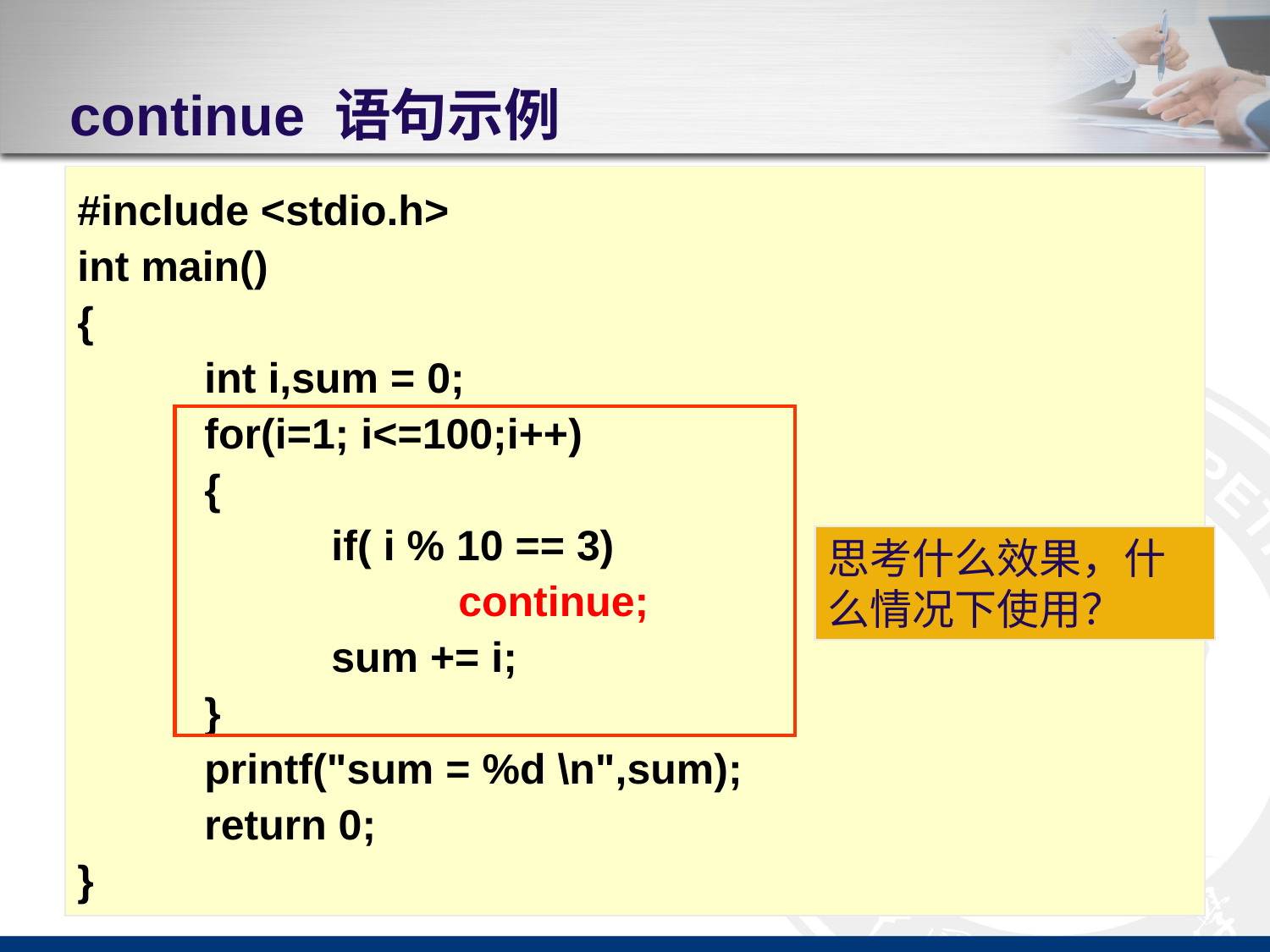

# continue 语句示例
问题描述：
求整数1～100的累加值，但要求跳过所有个位为3的数。
#include <stdio.h>
int main()
{
	int i,sum = 0;
	for(i=1; i<=100;i++)
	{
		if( i % 10 == 3)
			continue;
		sum += i;
	}
	printf("sum = %d \n",sum);
	return 0;
}

思考什么效果，什么情况下使用？